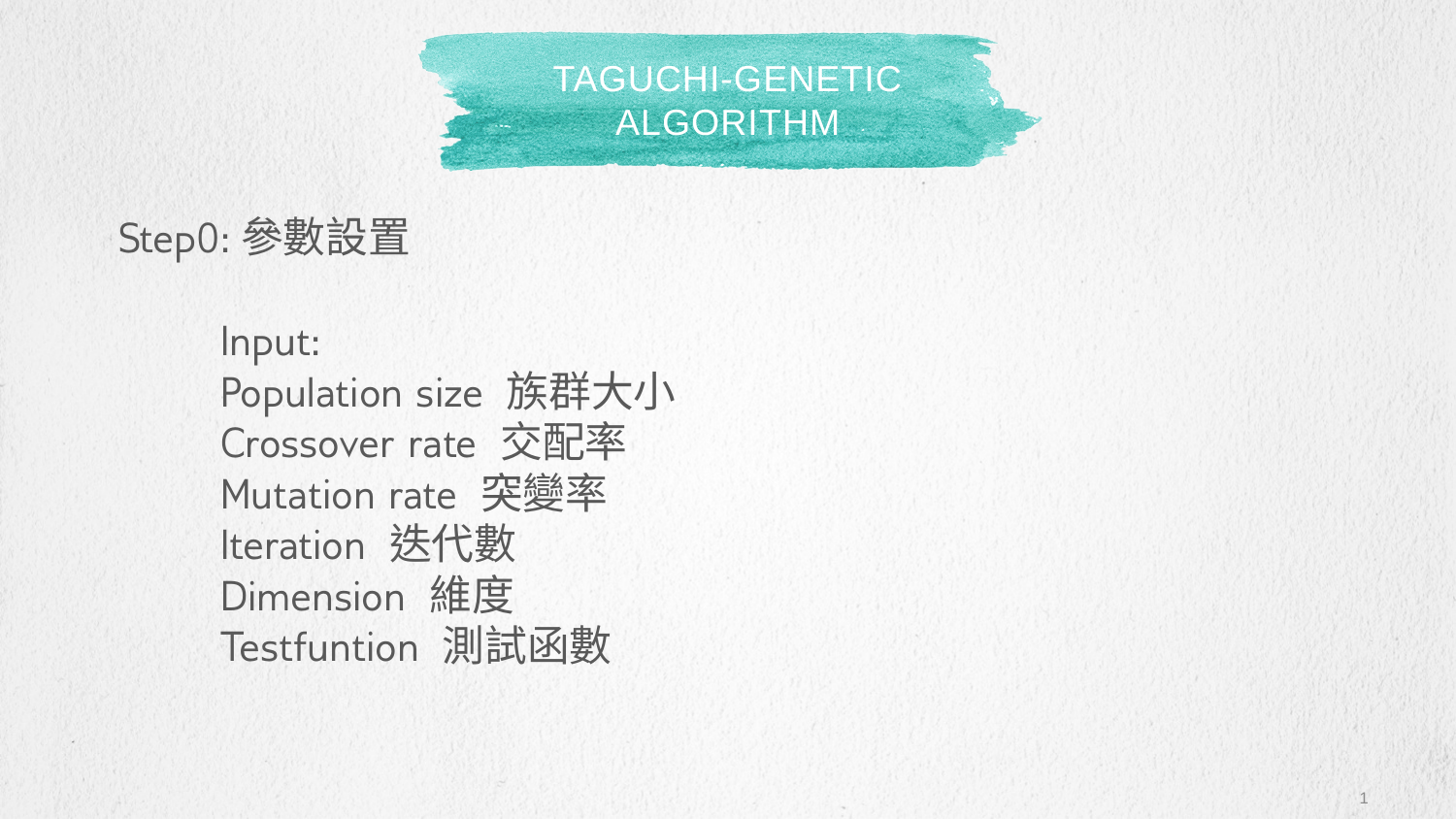

# Taguchi-Genetic Algorithm
Step0:參數設置
Input:
Population size 族群大小
Crossover rate 交配率
Mutation rate 突變率
Iteration 迭代數
Dimension 維度
Testfuntion 測試函數
1